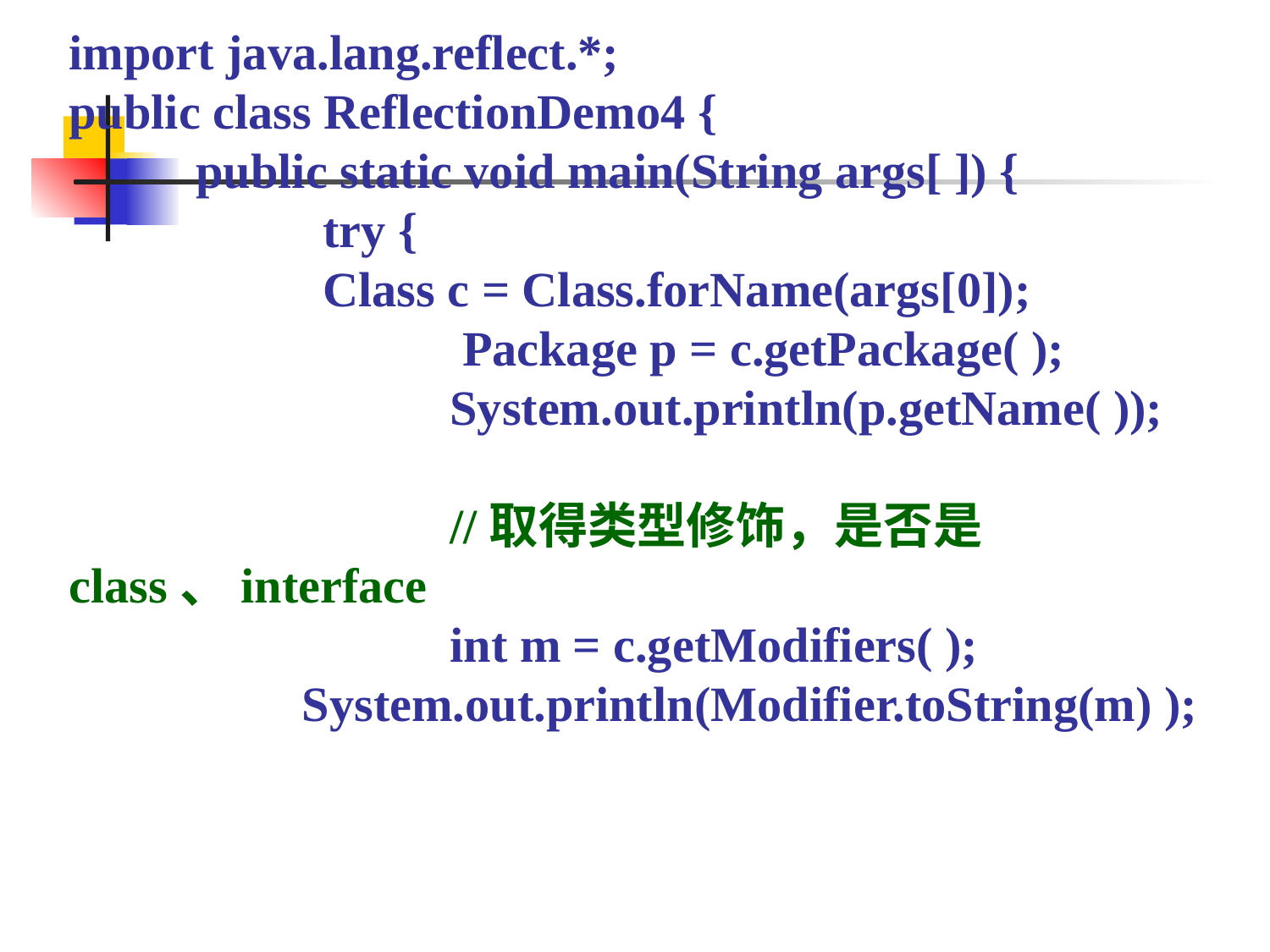

import java.lang.reflect.*;
public class ReflectionDemo4 {
	public static void main(String args[ ]) {
		try {
         	    	Class c = Class.forName(args[0]);
           		 Package p = c.getPackage( );
           	 	System.out.println(p.getName( ));

			//取得类型修饰，是否是class、interface
            		int m = c.getModifiers( );
                   System.out.println(Modifier.toString(m) );